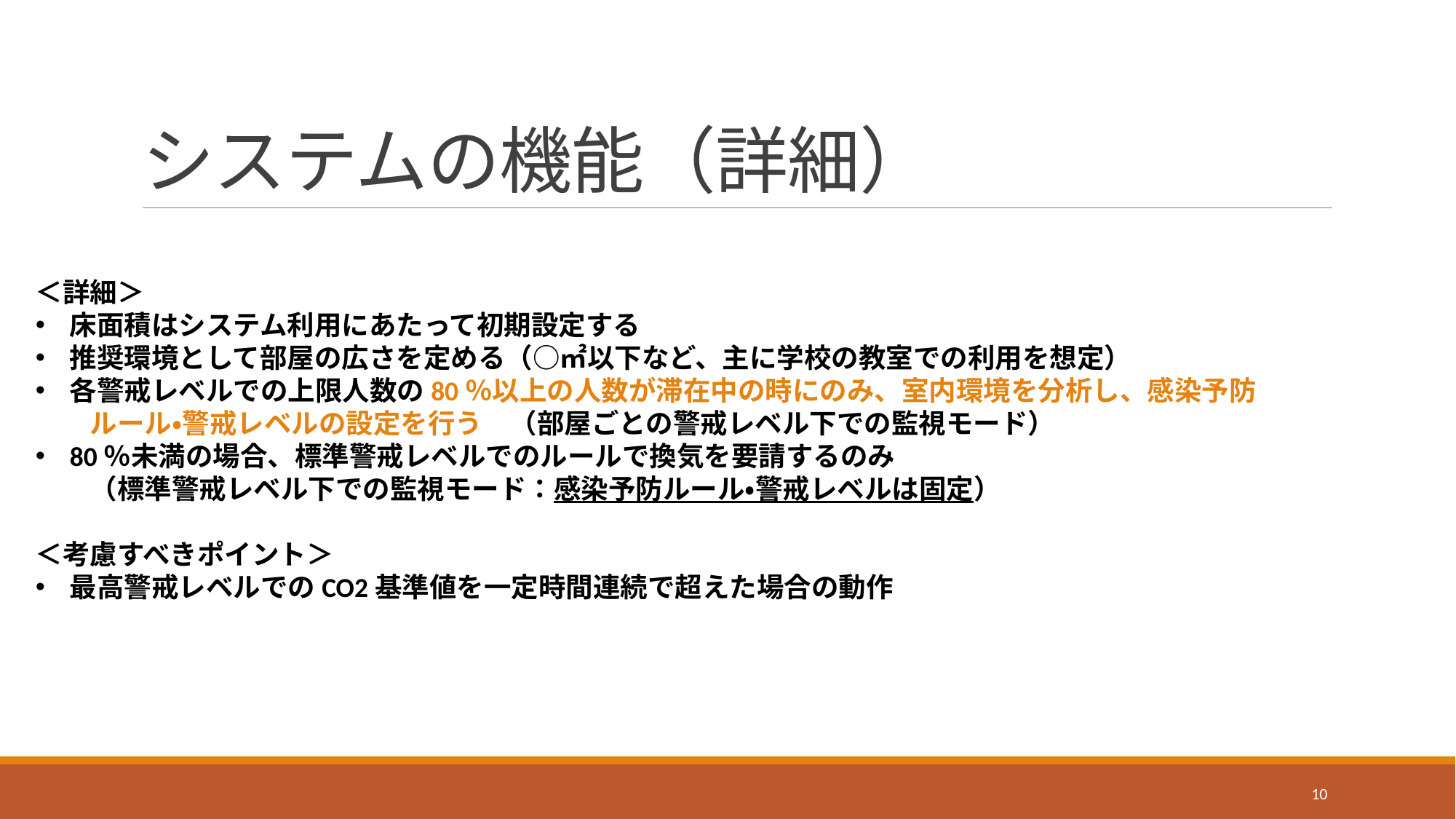

# システムの機能（詳細）
＜詳細＞
床面積はシステム利用にあたって初期設定する
推奨環境として部屋の広さを定める（○㎡以下など、主に学校の教室での利用を想定）
各警戒レベルでの上限人数の80％以上の人数が滞在中の時にのみ、室内環境を分析し、感染予防
　　ルール・警戒レベルの設定を行う　（部屋ごとの警戒レベル下での監視モード）
80％未満の場合、標準警戒レベルでのルールで換気を要請するのみ
　　（標準警戒レベル下での監視モード：感染予防ルール・警戒レベルは固定）

＜考慮すべきポイント＞
最高警戒レベルでのCO2基準値を一定時間連続で超えた場合の動作

10